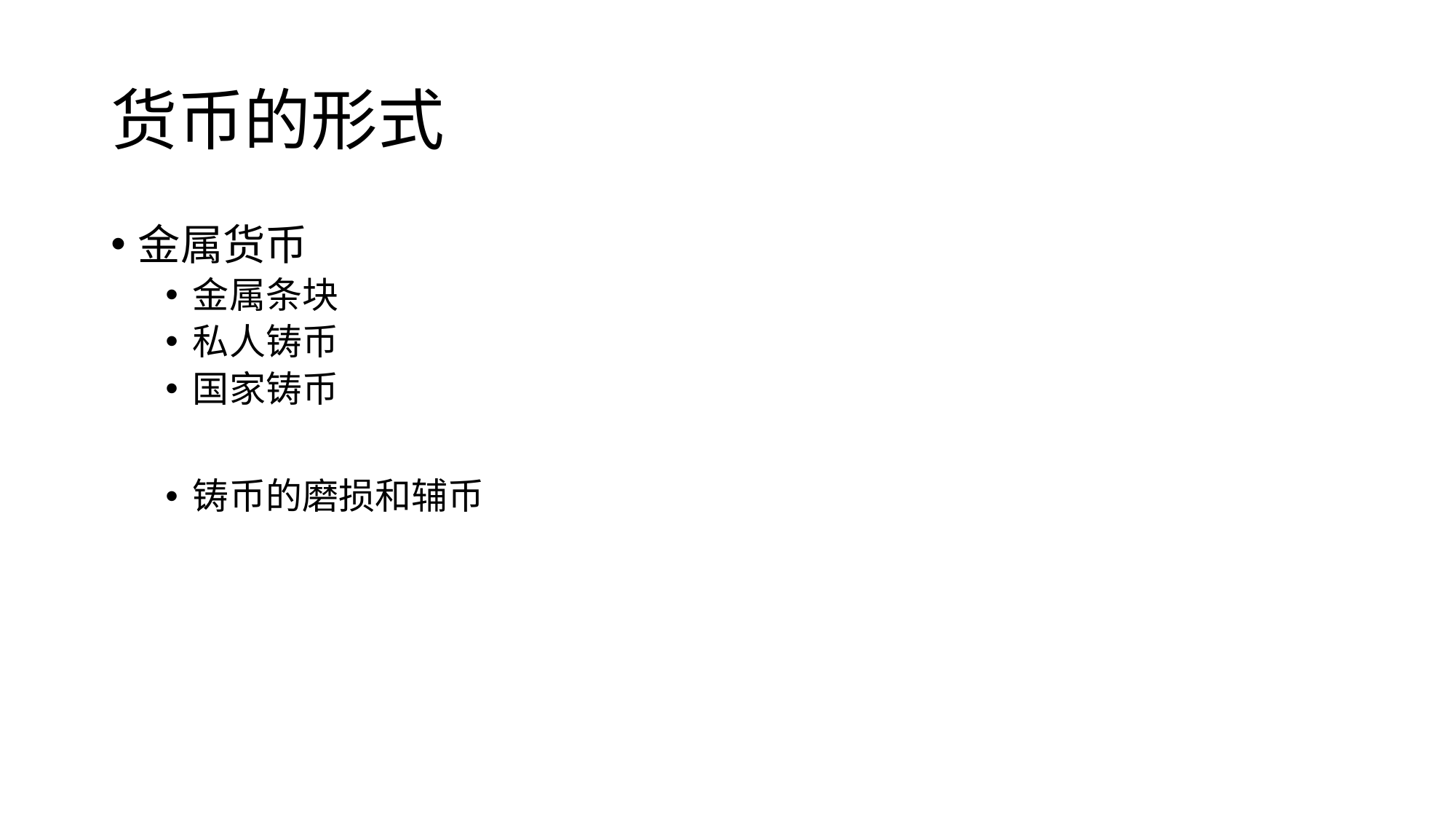

# 货币的形式
金属货币
金属条块
私人铸币
国家铸币

铸币的磨损和辅币